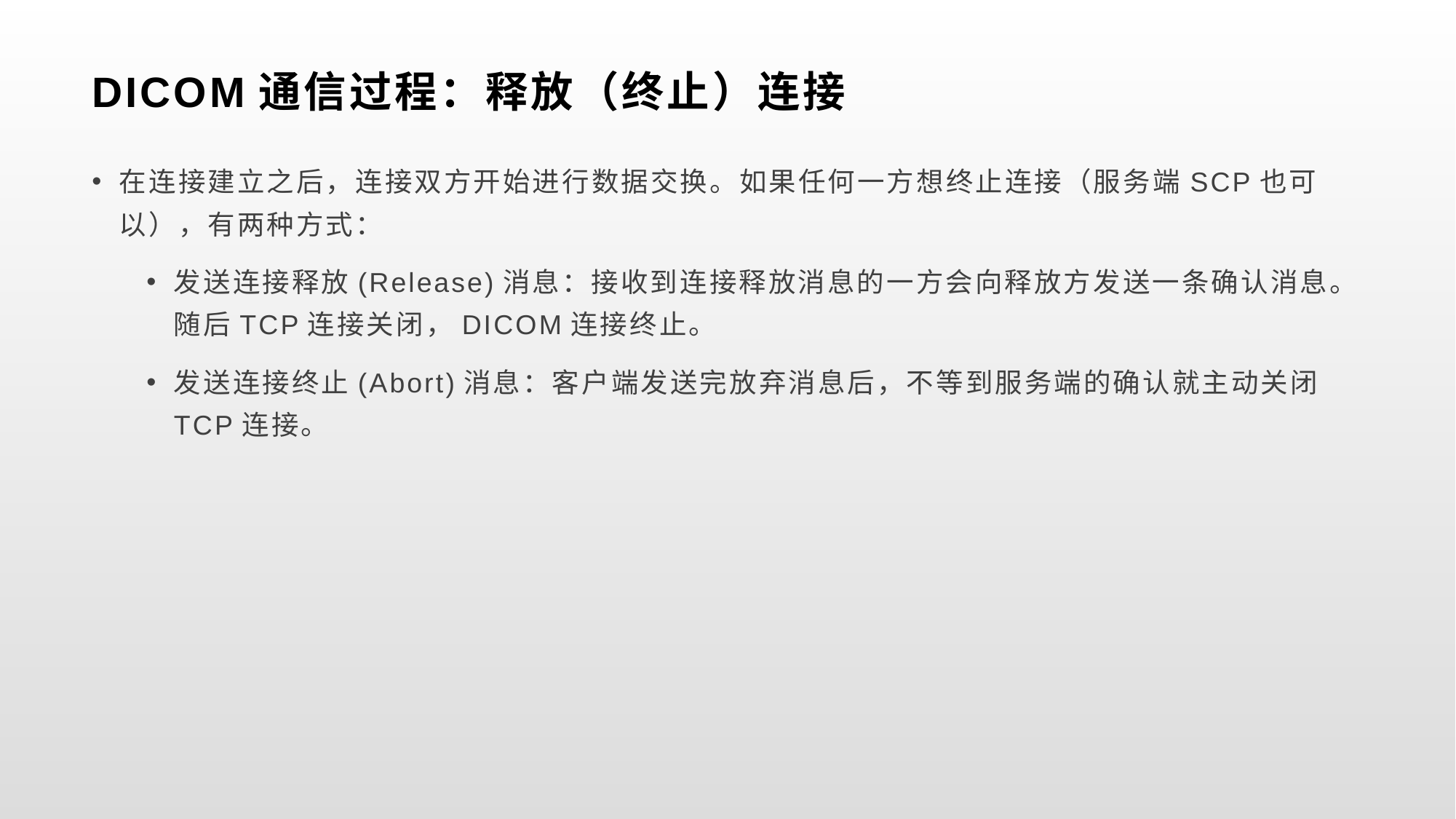

# DICOM通信过程：释放（终止）连接
在连接建立之后，连接双方开始进行数据交换。如果任何一方想终止连接（服务端SCP也可以），有两种方式：
发送连接释放(Release)消息：接收到连接释放消息的一方会向释放方发送一条确认消息。随后TCP连接关闭，DICOM连接终止。
发送连接终止(Abort)消息：客户端发送完放弃消息后，不等到服务端的确认就主动关闭TCP连接。